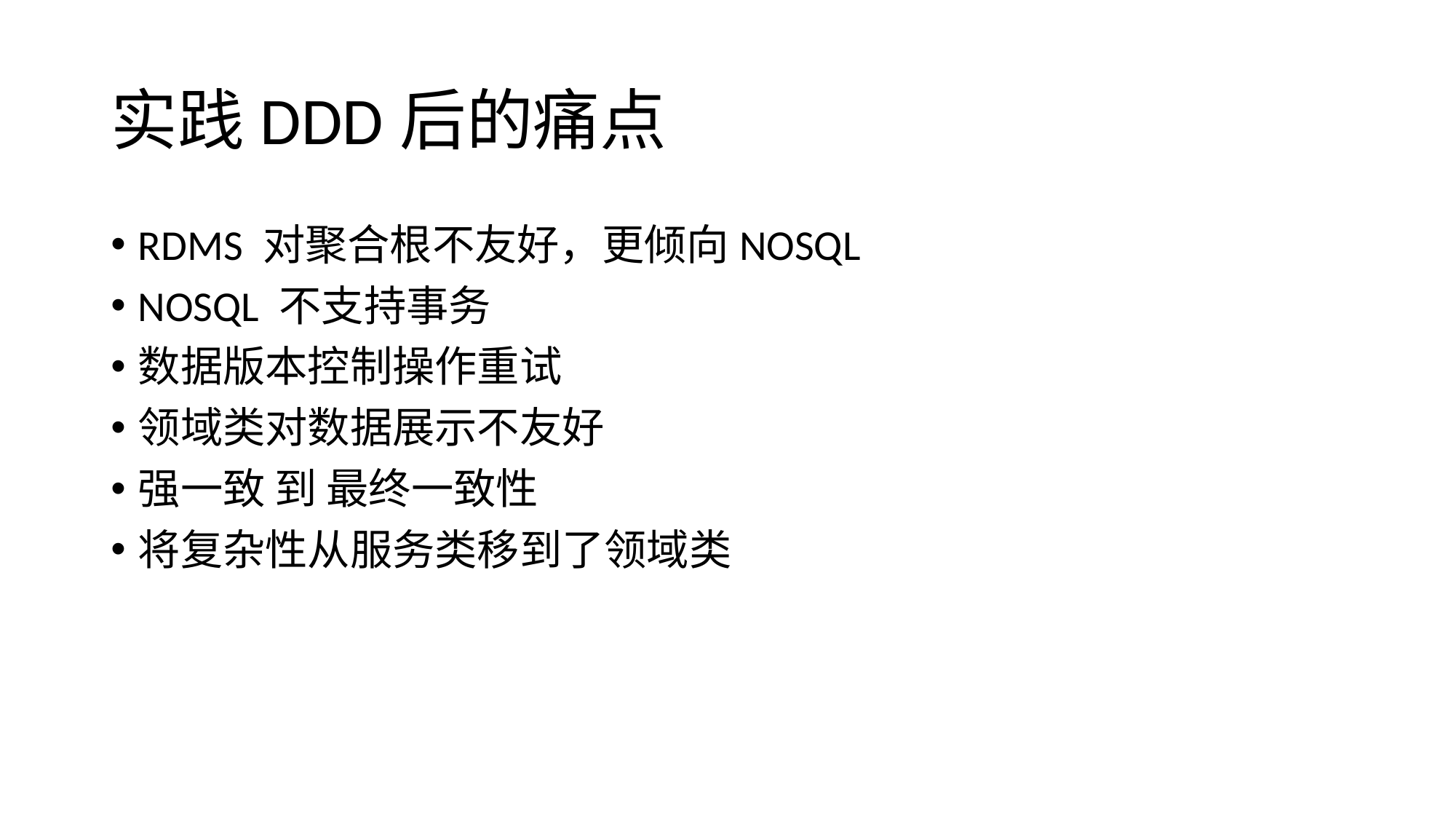

# 实践DDD后的痛点
RDMS 对聚合根不友好，更倾向NOSQL
NOSQL 不支持事务
数据版本控制操作重试
领域类对数据展示不友好
强一致 到 最终一致性
将复杂性从服务类移到了领域类